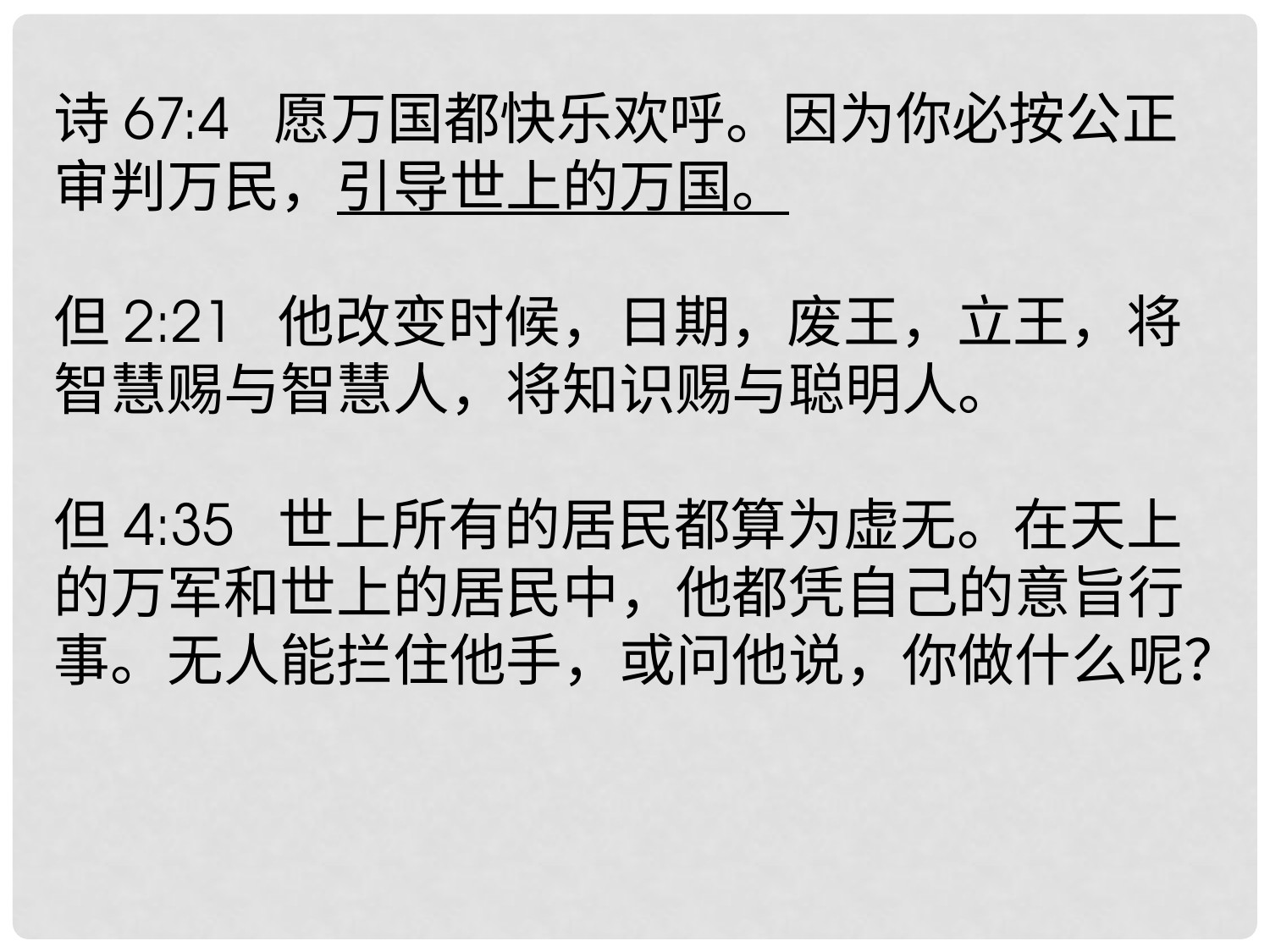

诗67:4  愿万国都快乐欢呼。因为你必按公正审判万民，引导世上的万国。

但2:21  他改变时候，日期，废王，立王，将智慧赐与智慧人，将知识赐与聪明人。

但4:35  世上所有的居民都算为虚无。在天上的万军和世上的居民中，他都凭自己的意旨行事。无人能拦住他手，或问他说，你做什么呢？